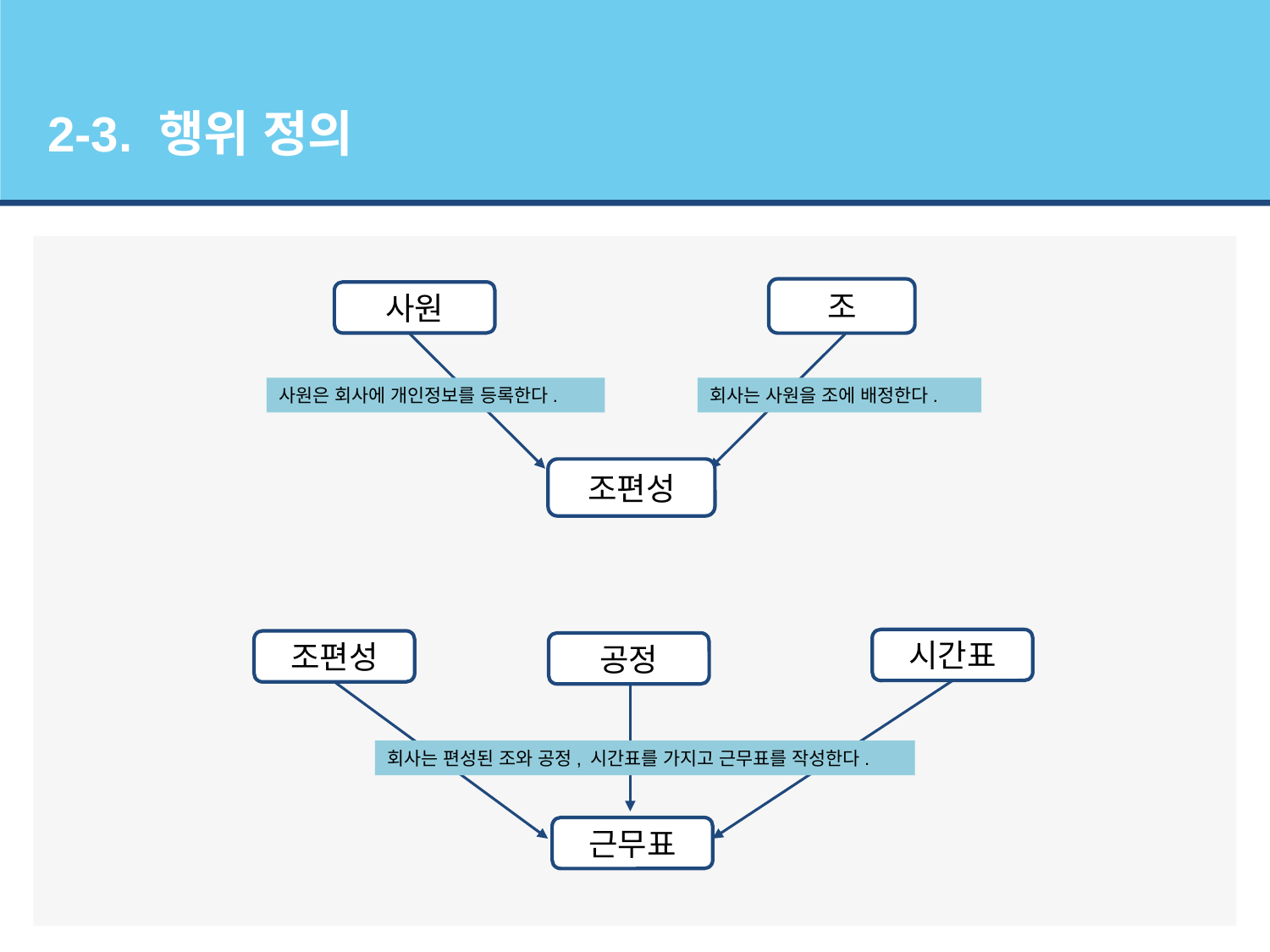

2-3. 행위 정의
2. 공정 업무 정의

조
사원
조편성
사원은 회사에 개인정보를 등록한다.
회사는 사원을 조에 배정한다.
시간표
조편성
공정
회사는 편성된 조와 공정, 시간표를 가지고 근무표를 작성한다.
근무표